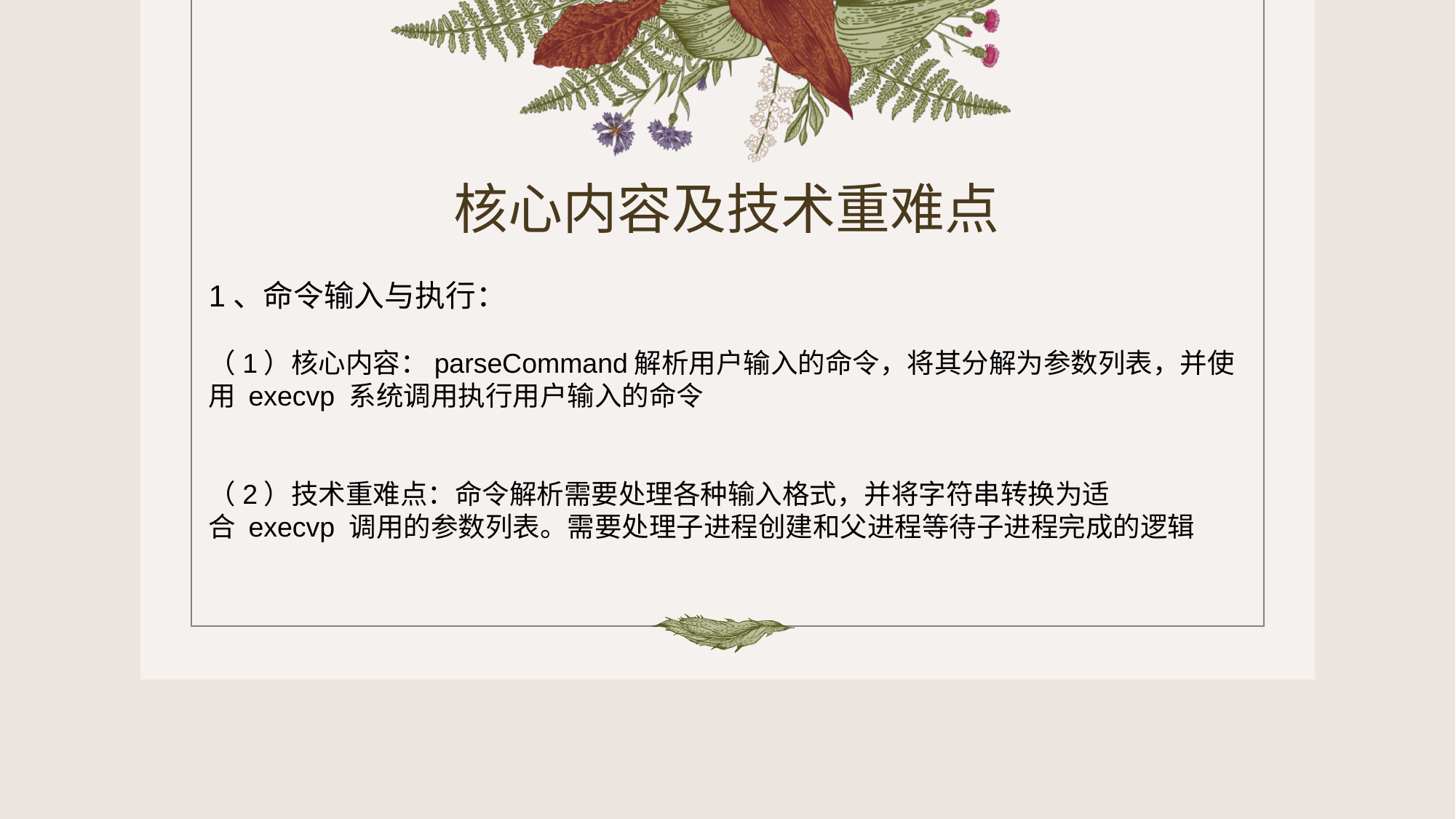

# 核心内容及技术重难点
1、命令输入与执行：

（1）核心内容：parseCommand解析用户输入的命令，将其分解为参数列表，并使用 execvp 系统调用执行用户输入的命令

（2）技术重难点：命令解析需要处理各种输入格式，并将字符串转换为适合 execvp 调用的参数列表。需要处理子进程创建和父进程等待子进程完成的逻辑